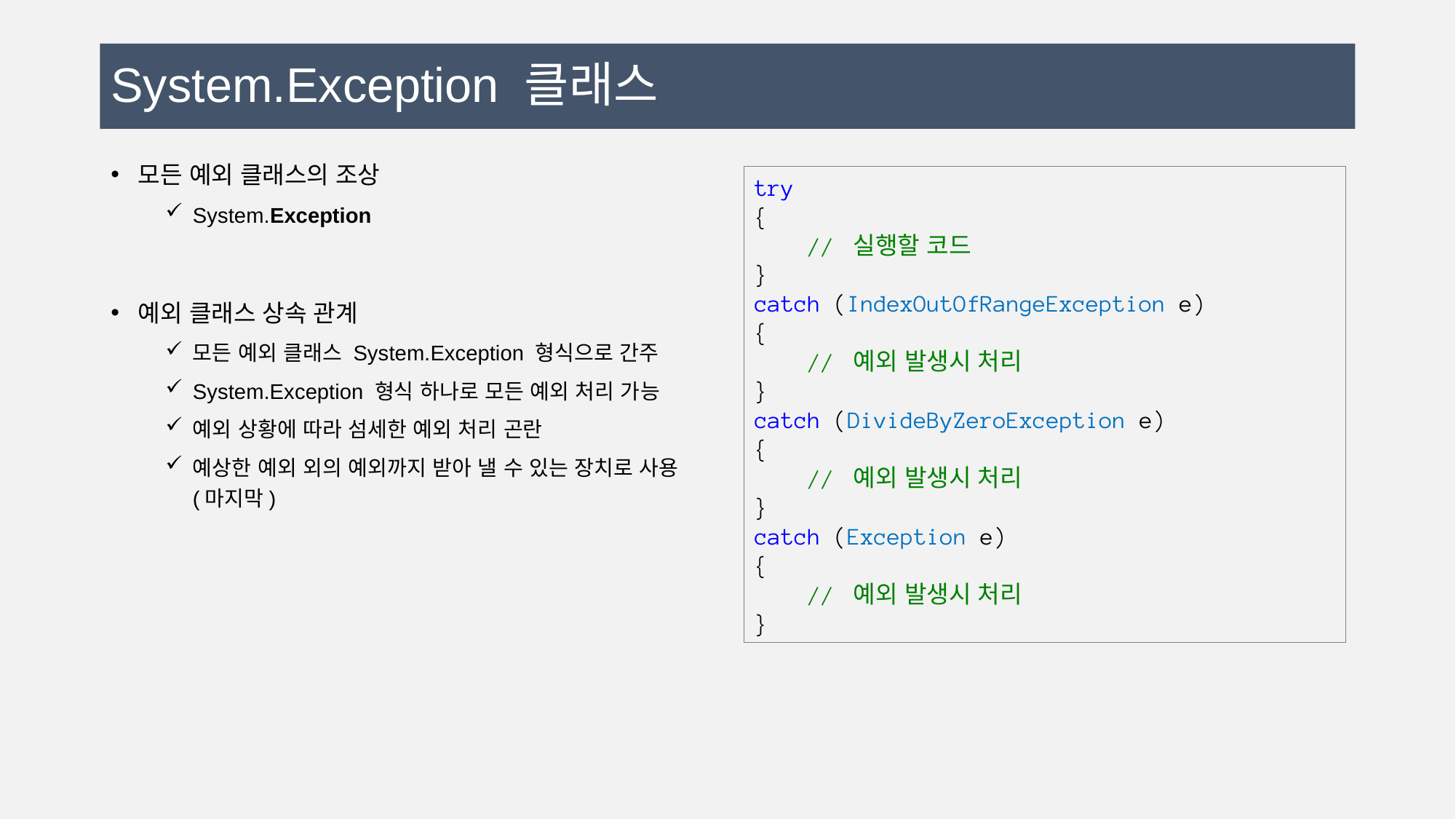

# System.Exception 클래스
모든 예외 클래스의 조상
System.Exception

예외 클래스 상속 관계
모든 예외 클래스 System.Exception 형식으로 간주
System.Exception 형식 하나로 모든 예외 처리 가능
예외 상황에 따라 섬세한 예외 처리 곤란
예상한 예외 외의 예외까지 받아 낼 수 있는 장치로 사용 (마지막)

try
{
    // 실행할 코드
}
catch (IndexOutOfRangeException e)
{
    // 예외 발생시 처리
}
catch (DivideByZeroException e)
{
    // 예외 발생시 처리
}
catch (Exception e)
{
    // 예외 발생시 처리
}